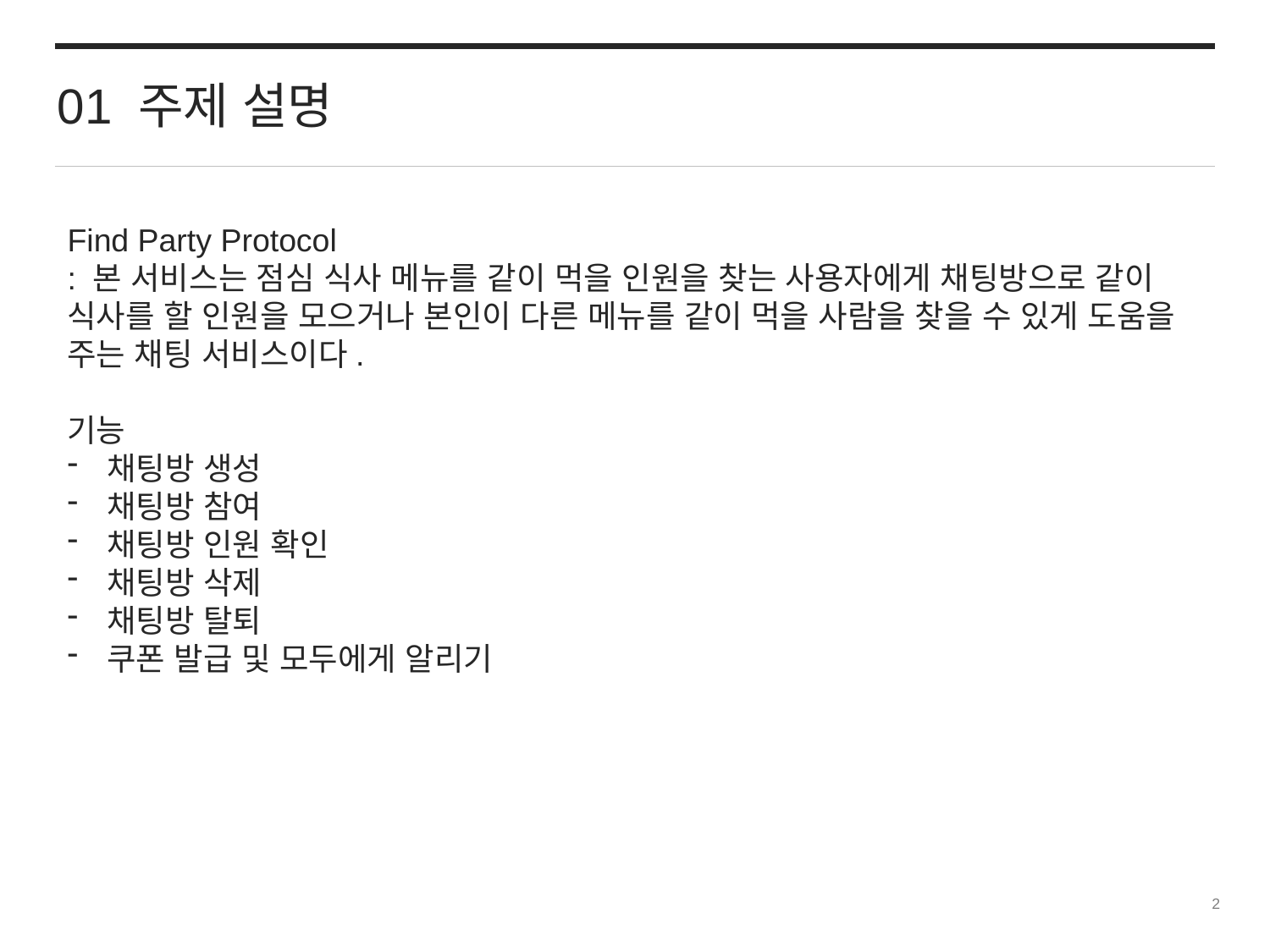

01 주제 설명
Find Party Protocol
: 본 서비스는 점심 식사 메뉴를 같이 먹을 인원을 찾는 사용자에게 채팅방으로 같이 식사를 할 인원을 모으거나 본인이 다른 메뉴를 같이 먹을 사람을 찾을 수 있게 도움을 주는 채팅 서비스이다.

기능
채팅방 생성
채팅방 참여
채팅방 인원 확인
채팅방 삭제
채팅방 탈퇴
쿠폰 발급 및 모두에게 알리기